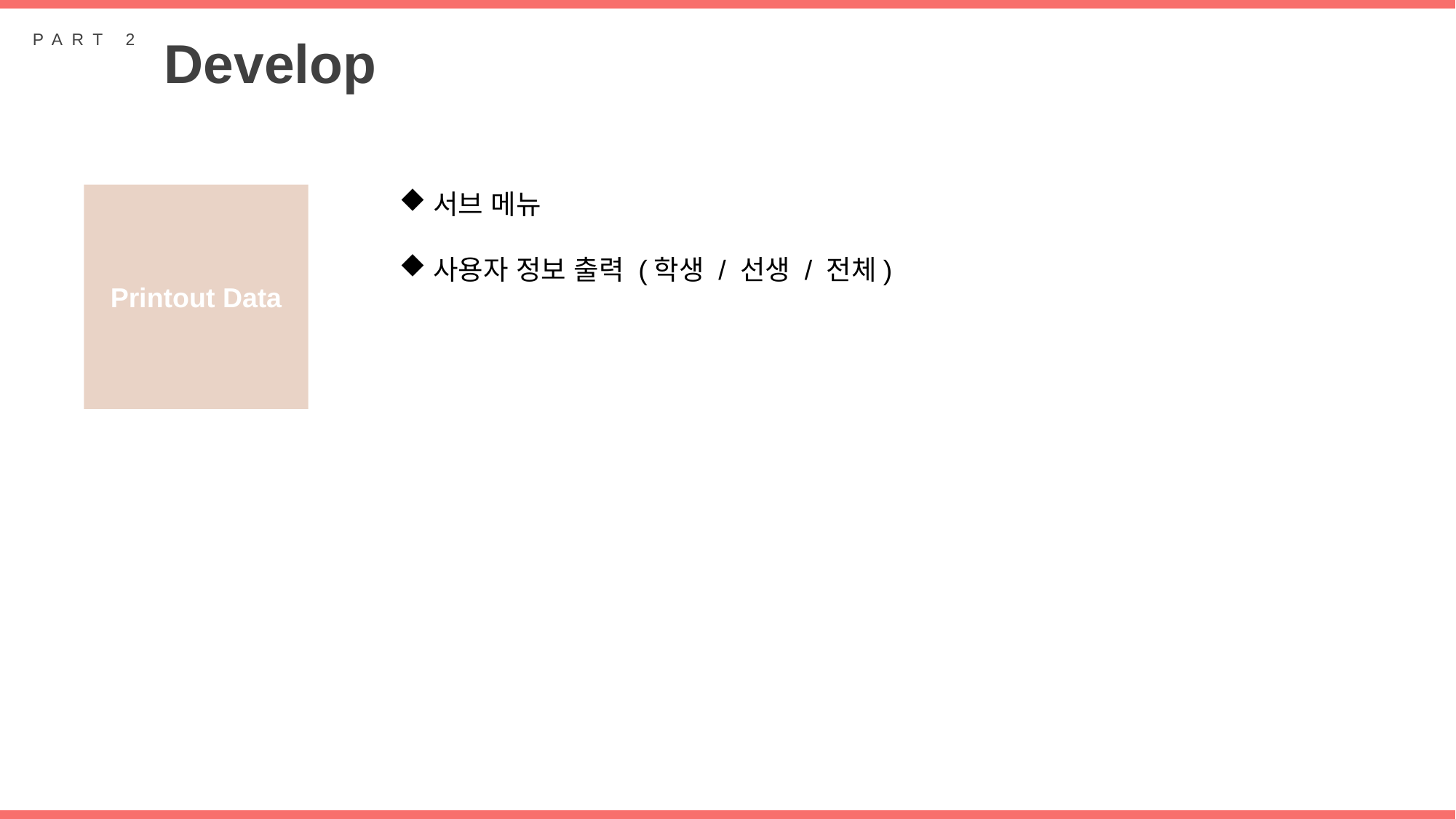

PART 2
Develop
서브 메뉴

사용자 정보 출력 (학생 / 선생 / 전체)

Printout Data